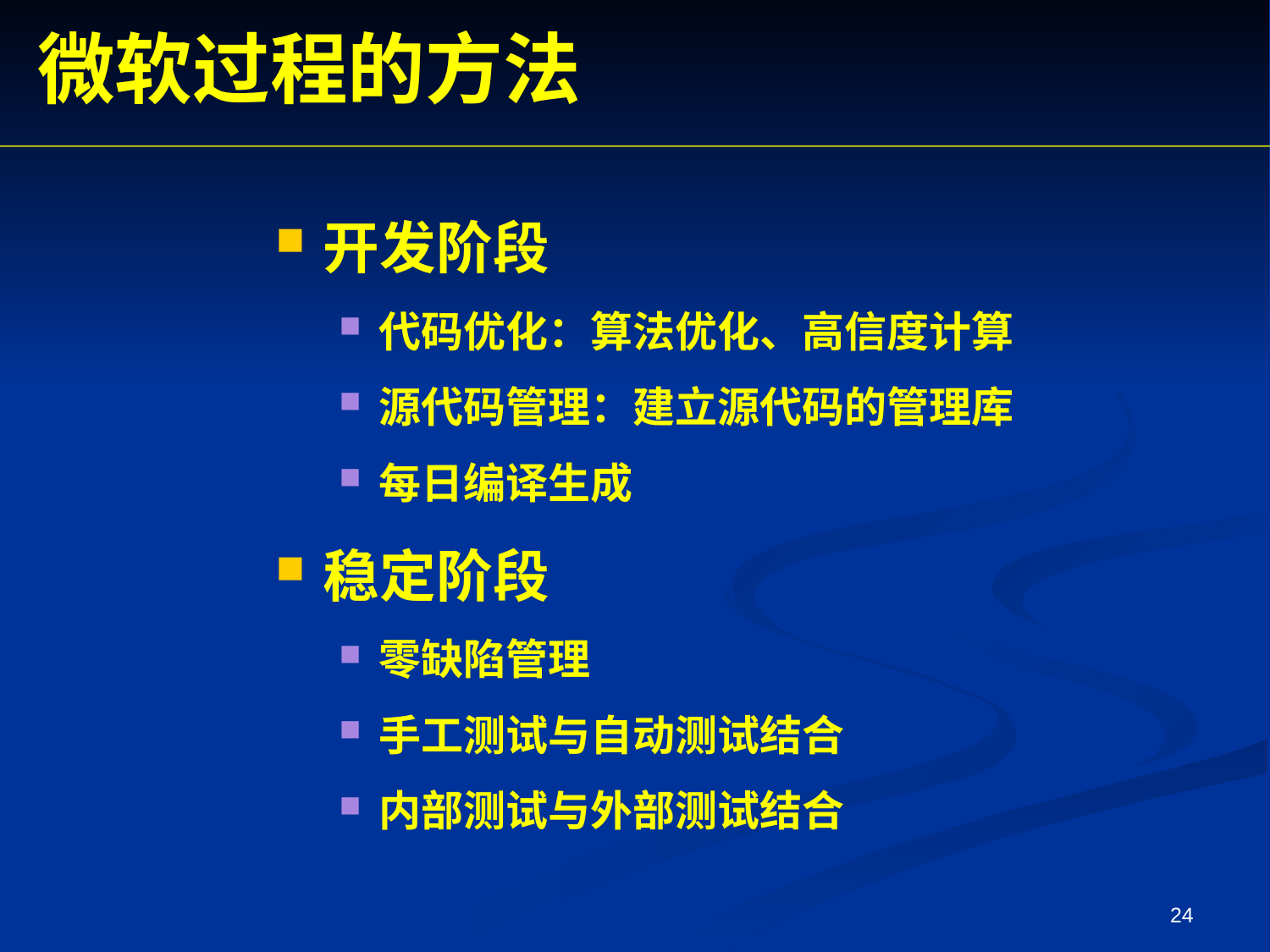

微软过程的方法

开发阶段
代码优化：算法优化、高信度计算
源代码管理：建立源代码的管理库
每日编译生成
稳定阶段
零缺陷管理
手工测试与自动测试结合
内部测试与外部测试结合

24